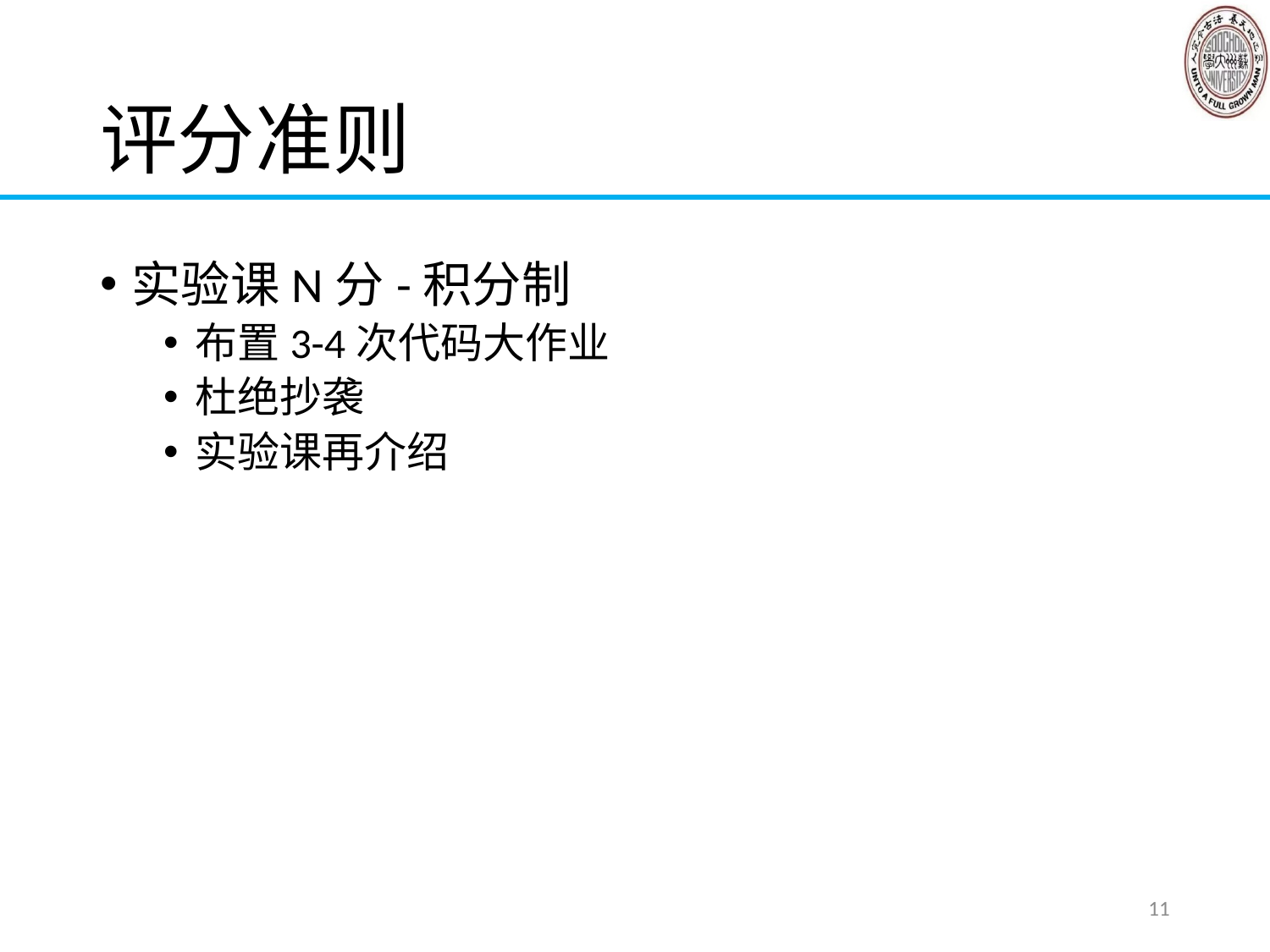

# 评分准则
实验课N分-积分制
布置3-4次代码大作业
杜绝抄袭
实验课再介绍

11